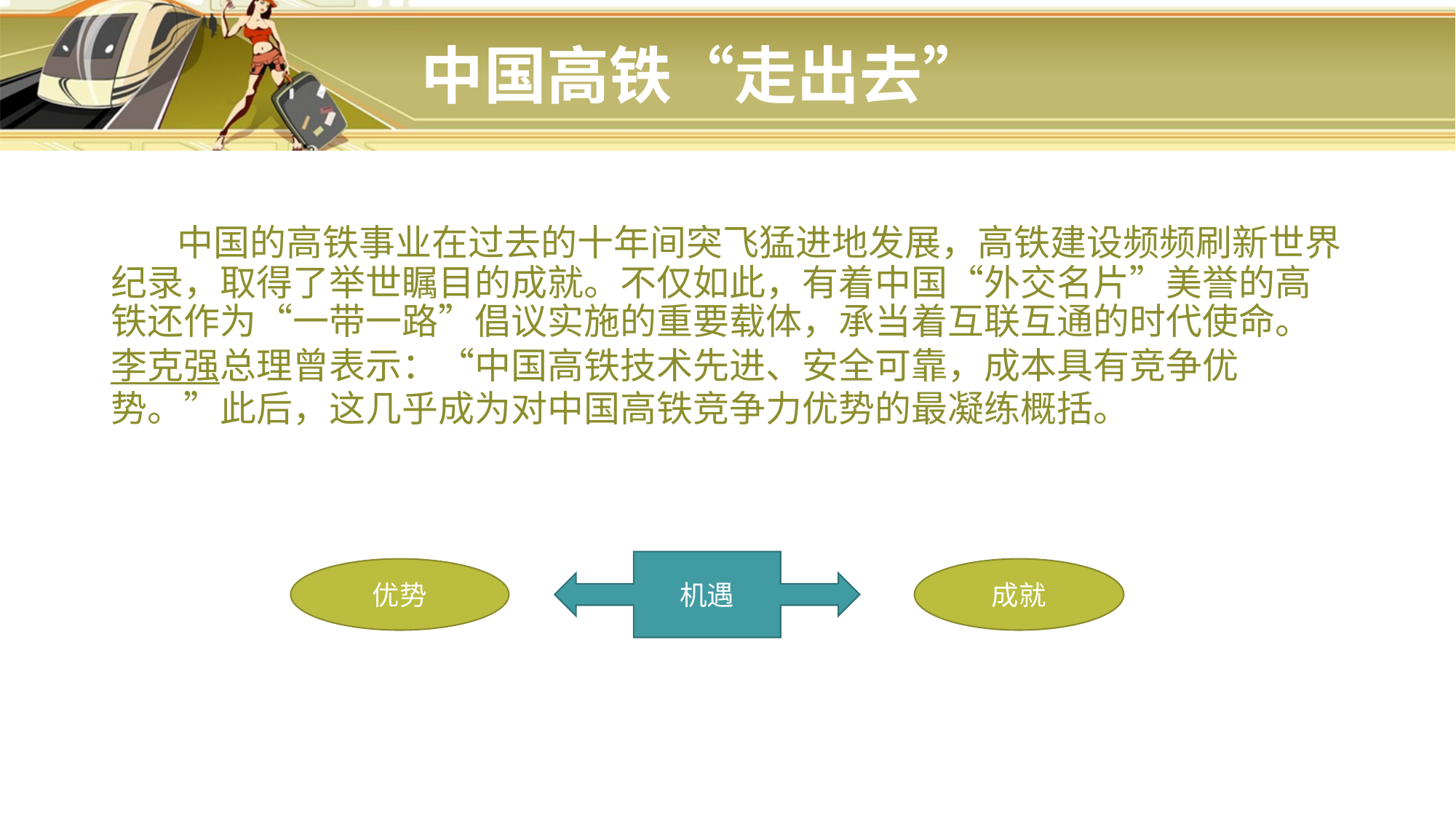

# 中国高铁“走出去”

       中国的高铁事业在过去的十年间突飞猛进地发展，高铁建设频频刷新世界纪录，取得了举世瞩目的成就。不仅如此，有着中国“外交名片”美誉的高铁还作为“一带一路”倡议实施的重要载体，承当着互联互通的时代使命。李克强总理曾表示：“中国高铁技术先进、安全可靠，成本具有竞争优势。”此后，这几乎成为对中国高铁竞争力优势的最凝练概括。
机遇
优势
成就